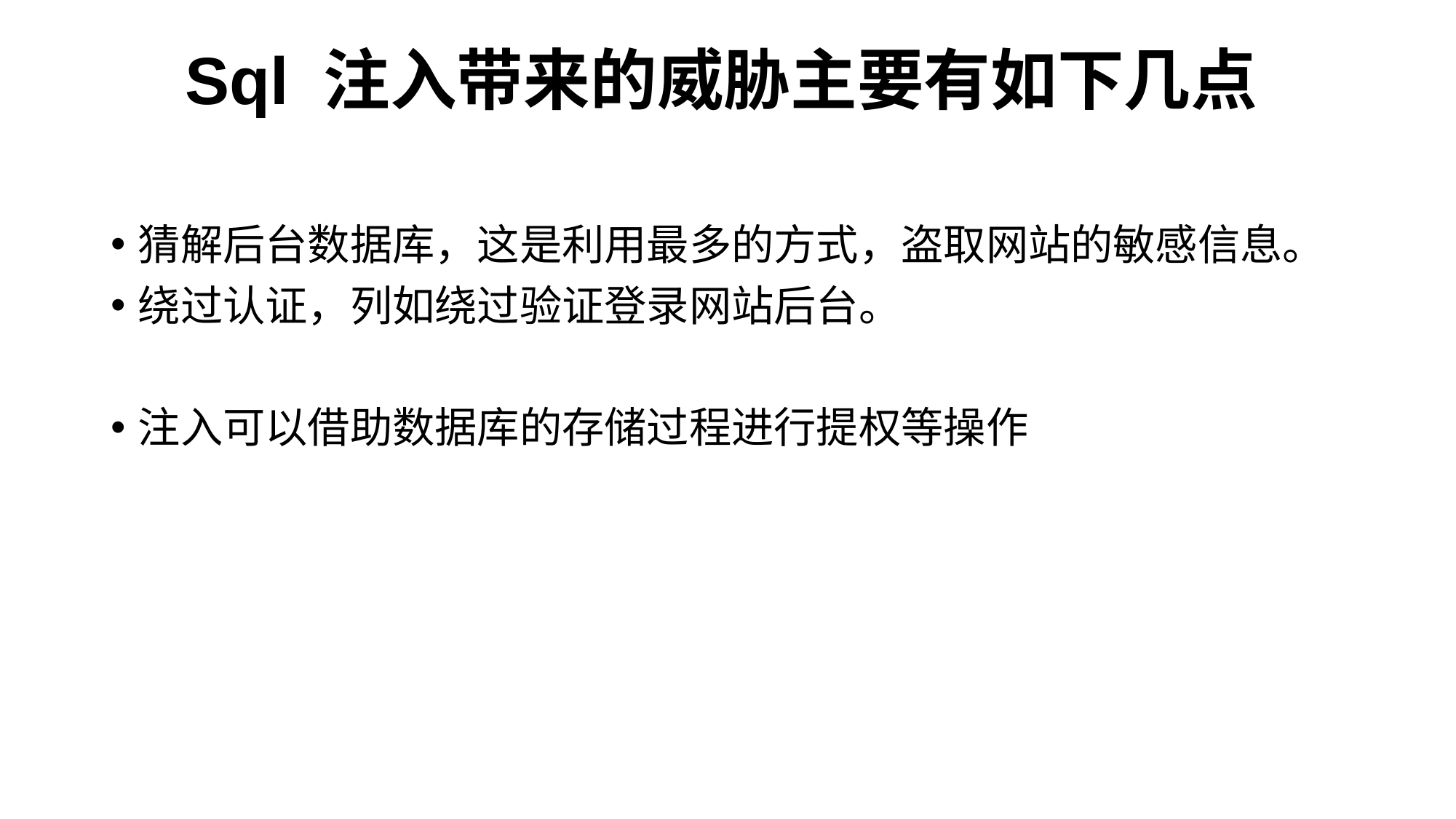

# Sql 注入带来的威胁主要有如下几点
猜解后台数据库，这是利用最多的方式，盗取网站的敏感信息。
绕过认证，列如绕过验证登录网站后台。

注入可以借助数据库的存储过程进行提权等操作